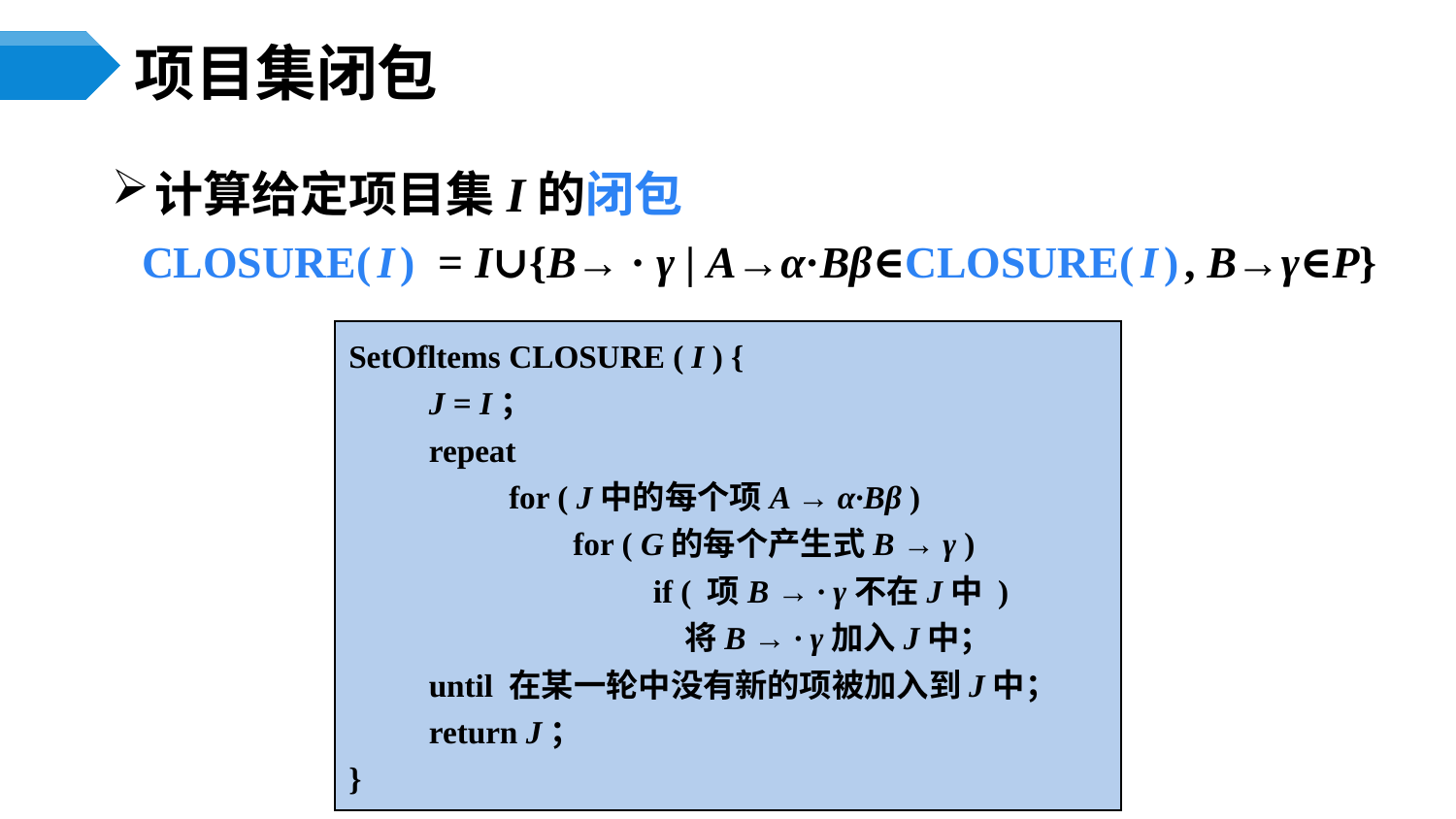

# 项目集闭包
计算给定项目集I的闭包
CLOSURE(I) = I∪{B→ · γ | A→α·Bβ∈CLOSURE(I), B→γ∈P}
SetOfltems CLOSURE ( I ) {
          J = I；
          repeat
                    for ( J中的每个项A → α∙Bβ )
                            for ( G的每个产生式B → γ )
                                      if ( 项B → ∙ γ不在J中 )
                                             将B → ∙ γ加入J中；
          until 在某一轮中没有新的项被加入到J中；
          return J；
}